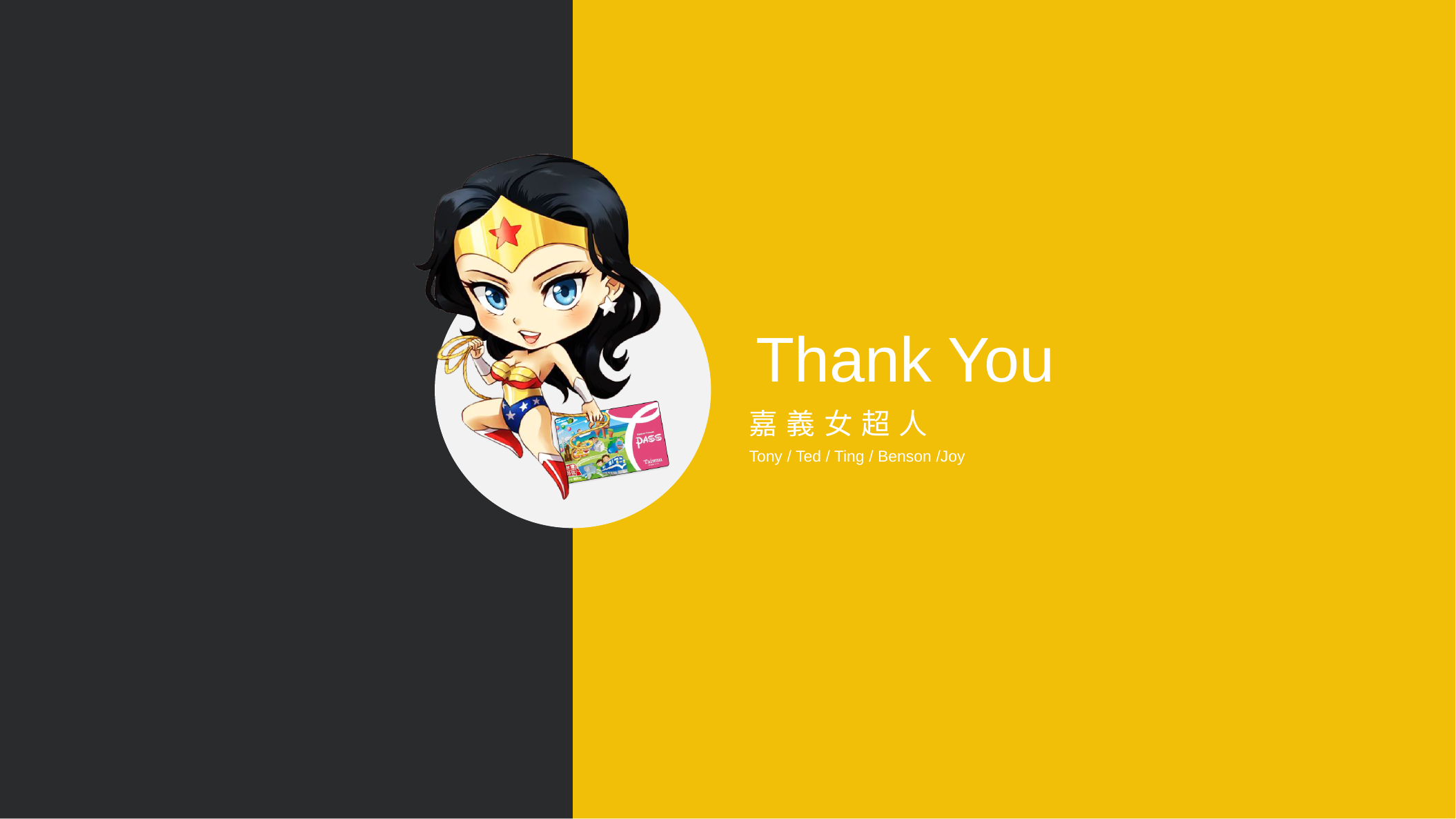

Thank You
嘉義女超人
Tony / Ted / Ting / Benson /Joy